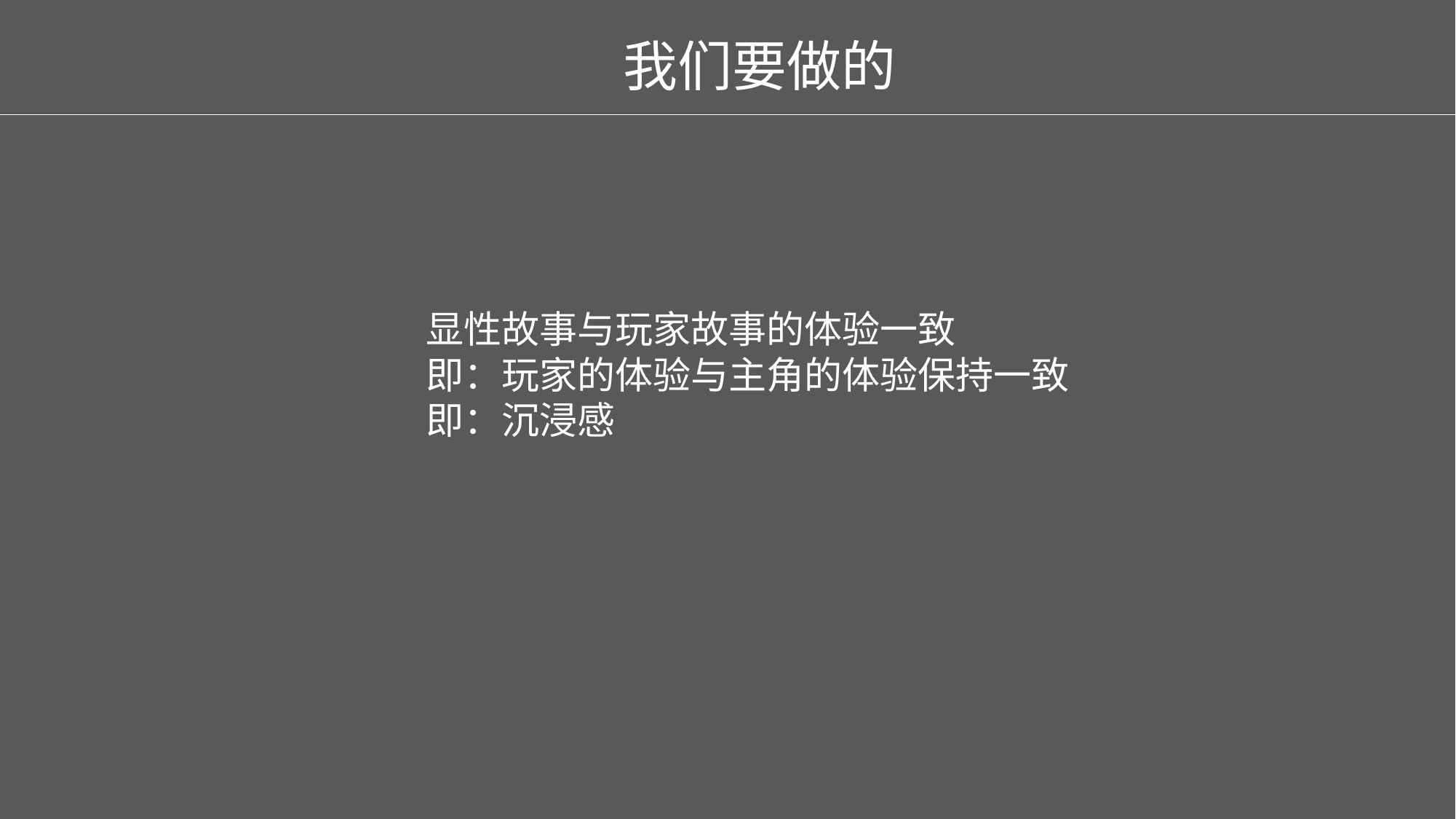

我们要做的
显性故事与玩家故事的体验一致
即：玩家的体验与主角的体验保持一致
即：沉浸感